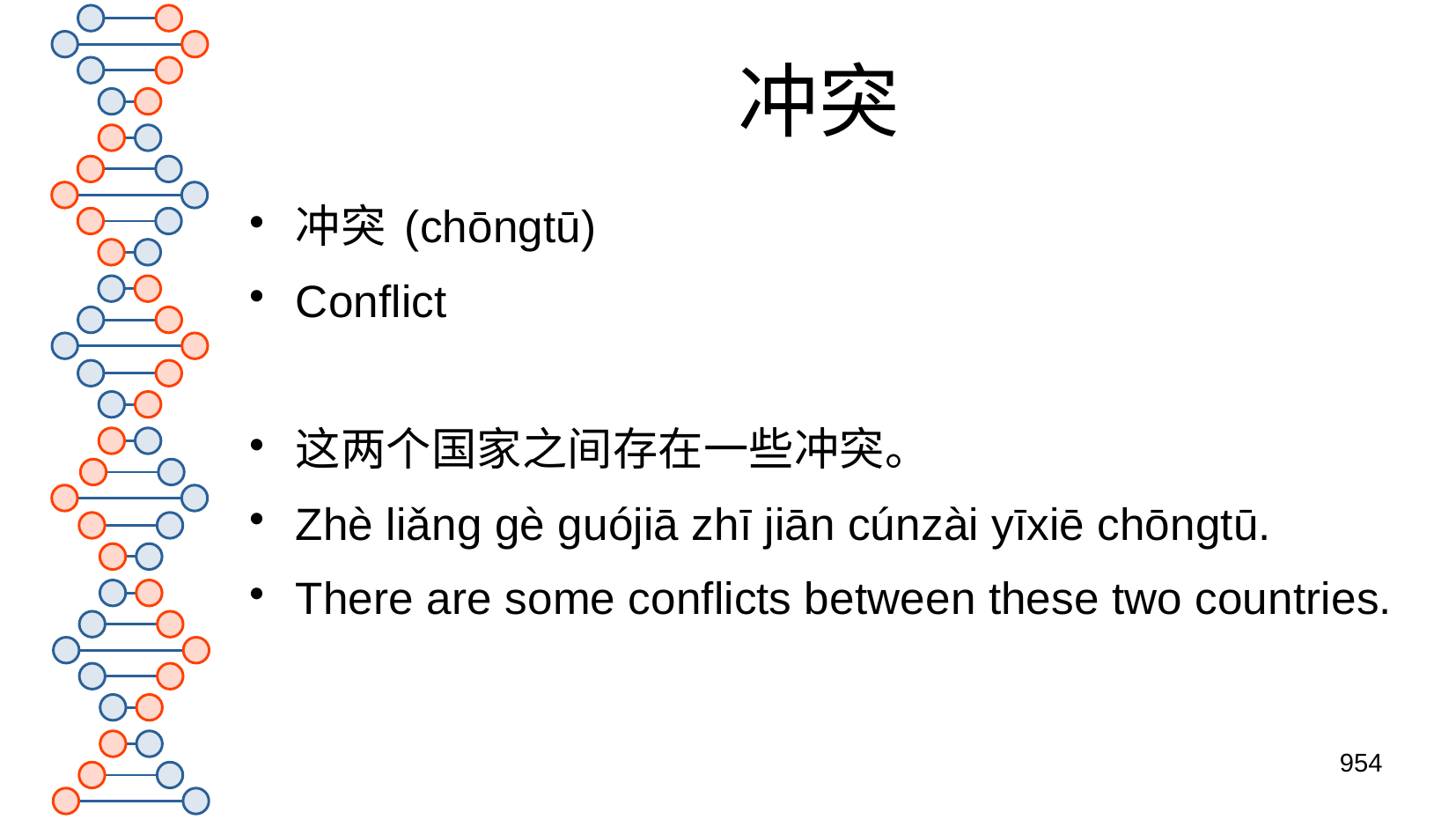

# 冲突
冲突 (chōngtū)
Conflict

这两个国家之间存在一些冲突。
Zhè liǎng gè guójiā zhī jiān cúnzài yīxiē chōngtū.
There are some conflicts between these two countries.

954